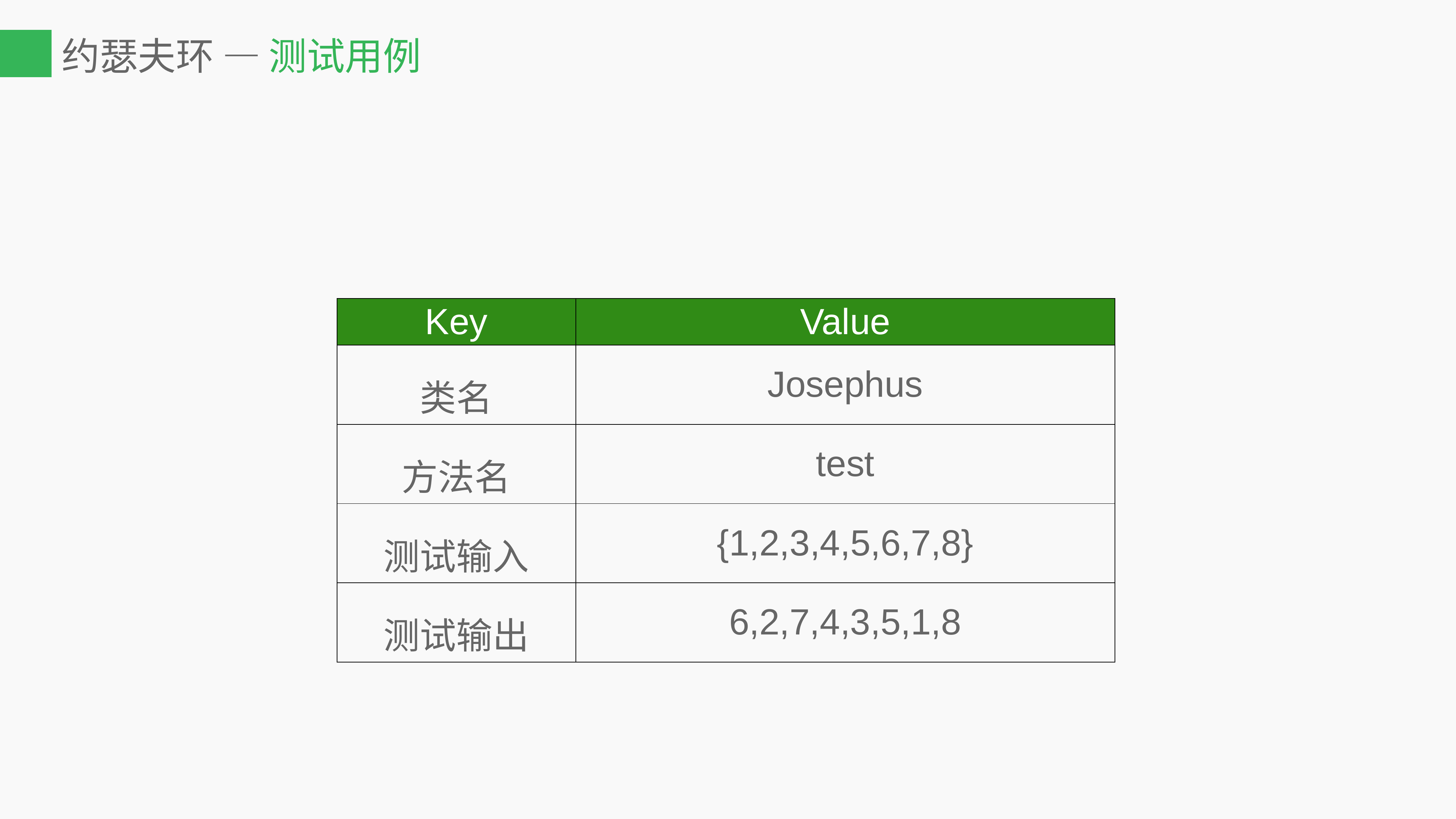

# 约瑟夫环 — 测试用例
| Key | Value |
| --- | --- |
| 类名 | Josephus |
| 方法名 | test |
| 测试输入 | {1,2,3,4,5,6,7,8} |
| 测试输出 | 6,2,7,4,3,5,1,8 |